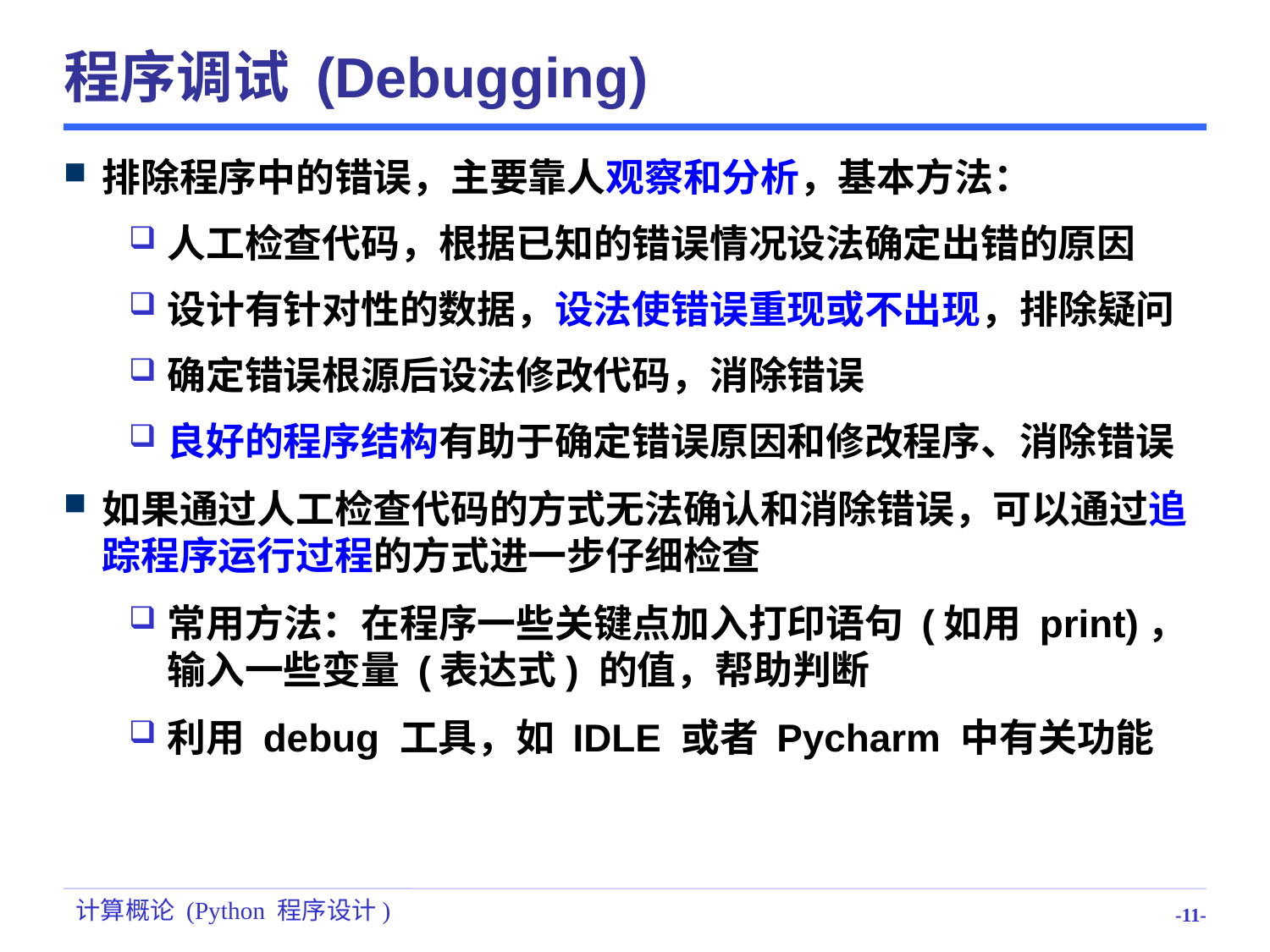

# 程序调试 (Debugging)
排除程序中的错误，主要靠人观察和分析，基本方法：
人工检查代码，根据已知的错误情况设法确定出错的原因
设计有针对性的数据，设法使错误重现或不出现，排除疑问
确定错误根源后设法修改代码，消除错误
良好的程序结构有助于确定错误原因和修改程序、消除错误
如果通过人工检查代码的方式无法确认和消除错误，可以通过追踪程序运行过程的方式进一步仔细检查
常用方法：在程序一些关键点加入打印语句 (如用 print)，输入一些变量 (表达式) 的值，帮助判断
利用 debug 工具，如 IDLE 或者 Pycharm 中有关功能